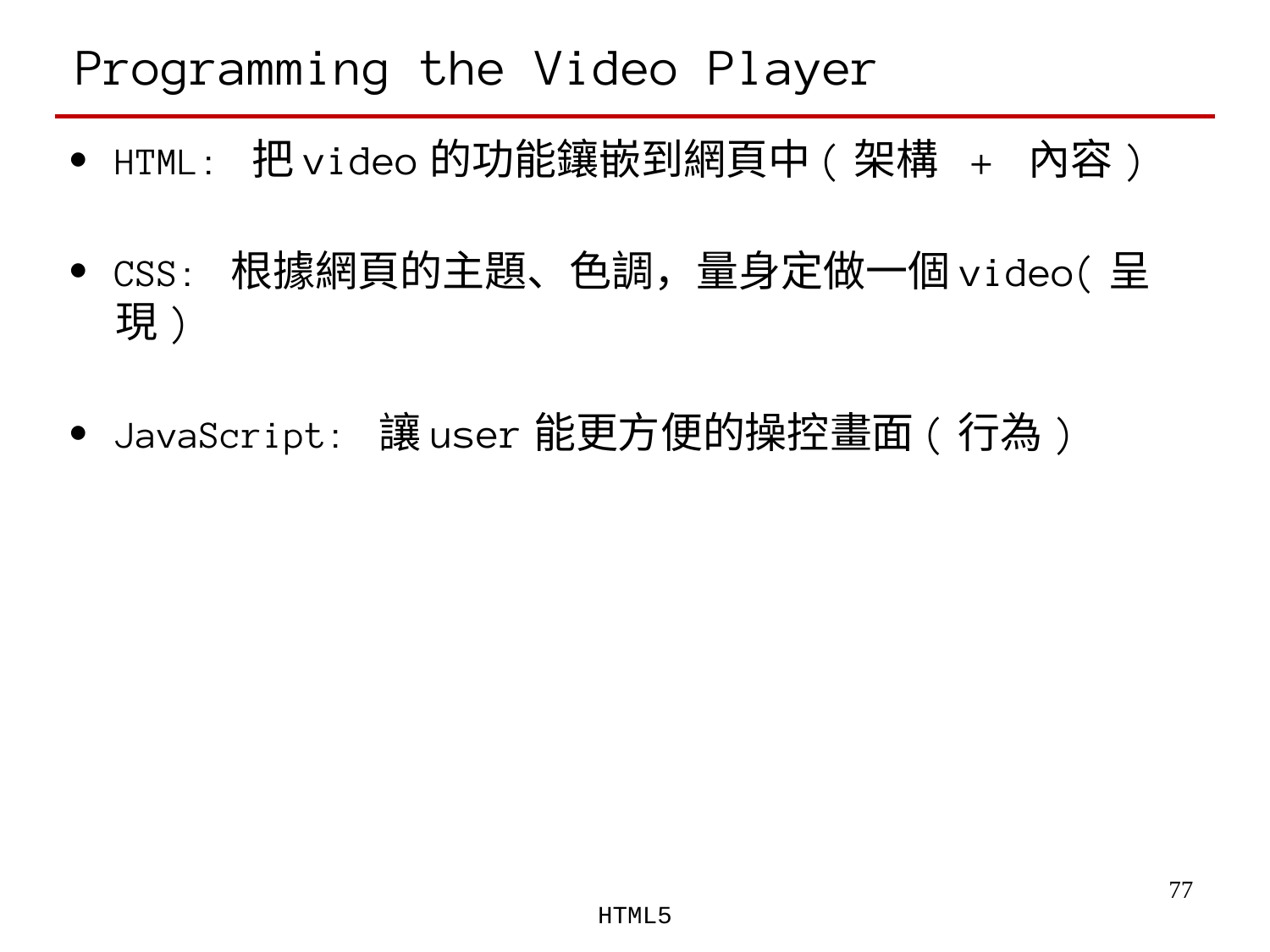

# Programming the Video Player
HTML: 把video的功能鑲嵌到網頁中(架構 + 內容)

CSS: 根據網頁的主題、色調，量身定做一個video(呈現)

JavaScript: 讓user能更方便的操控畫面(行為)

77
HTML5